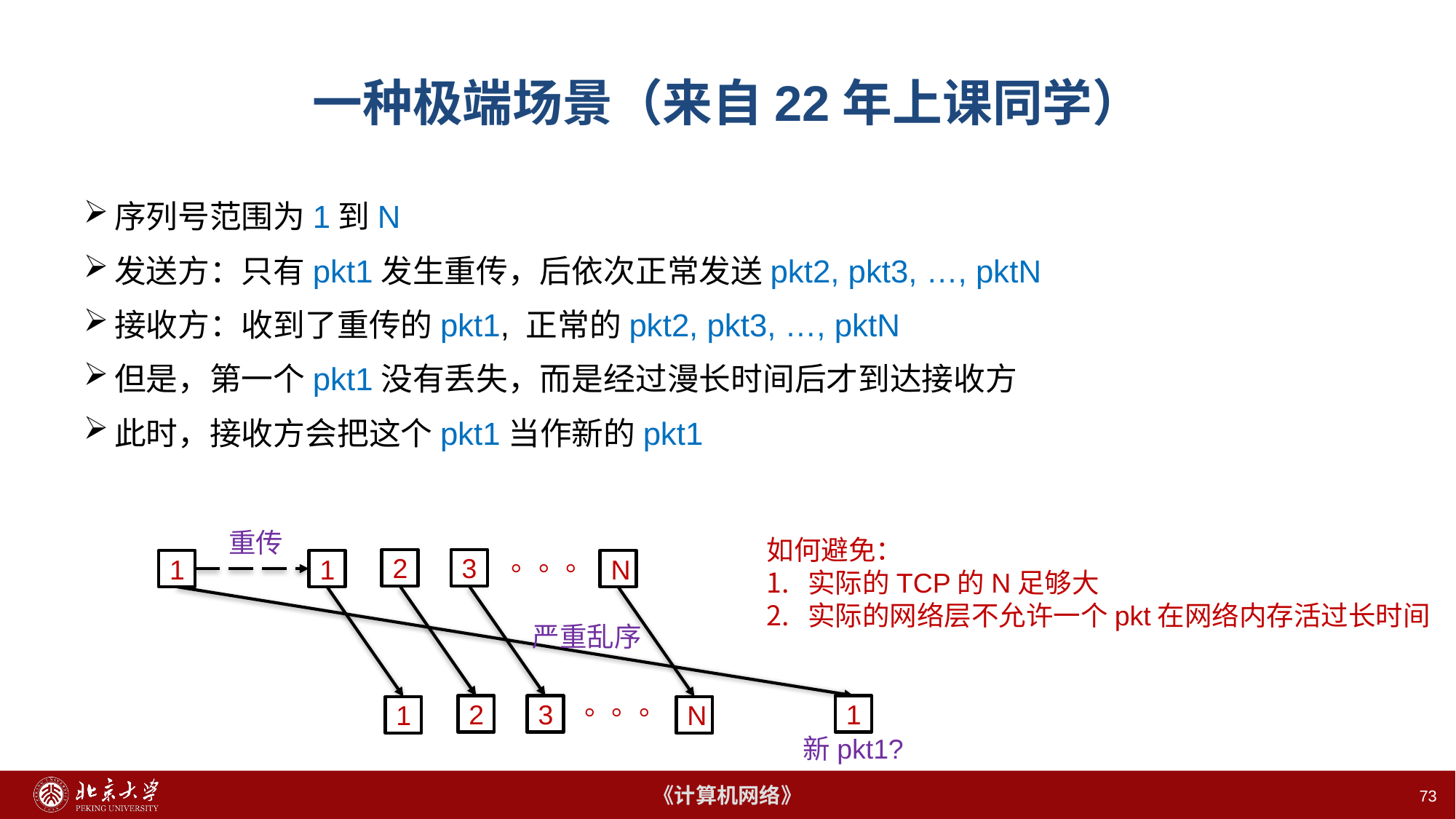

# 一种极端场景（来自22年上课同学）
序列号范围为1到N
发送方：只有pkt1发生重传，后依次正常发送pkt2, pkt3, …, pktN
接收方：收到了重传的pkt1, 正常的pkt2, pkt3, …, pktN
但是，第一个pkt1没有丢失，而是经过漫长时间后才到达接收方
此时，接收方会把这个pkt1当作新的pkt1
重传
如何避免：
实际的TCP的N足够大
实际的网络层不允许一个pkt在网络内存活过长时间
。。。
2
3
1
1
N
严重乱序
。。。
2
3
1
1
N
新pkt1?
73